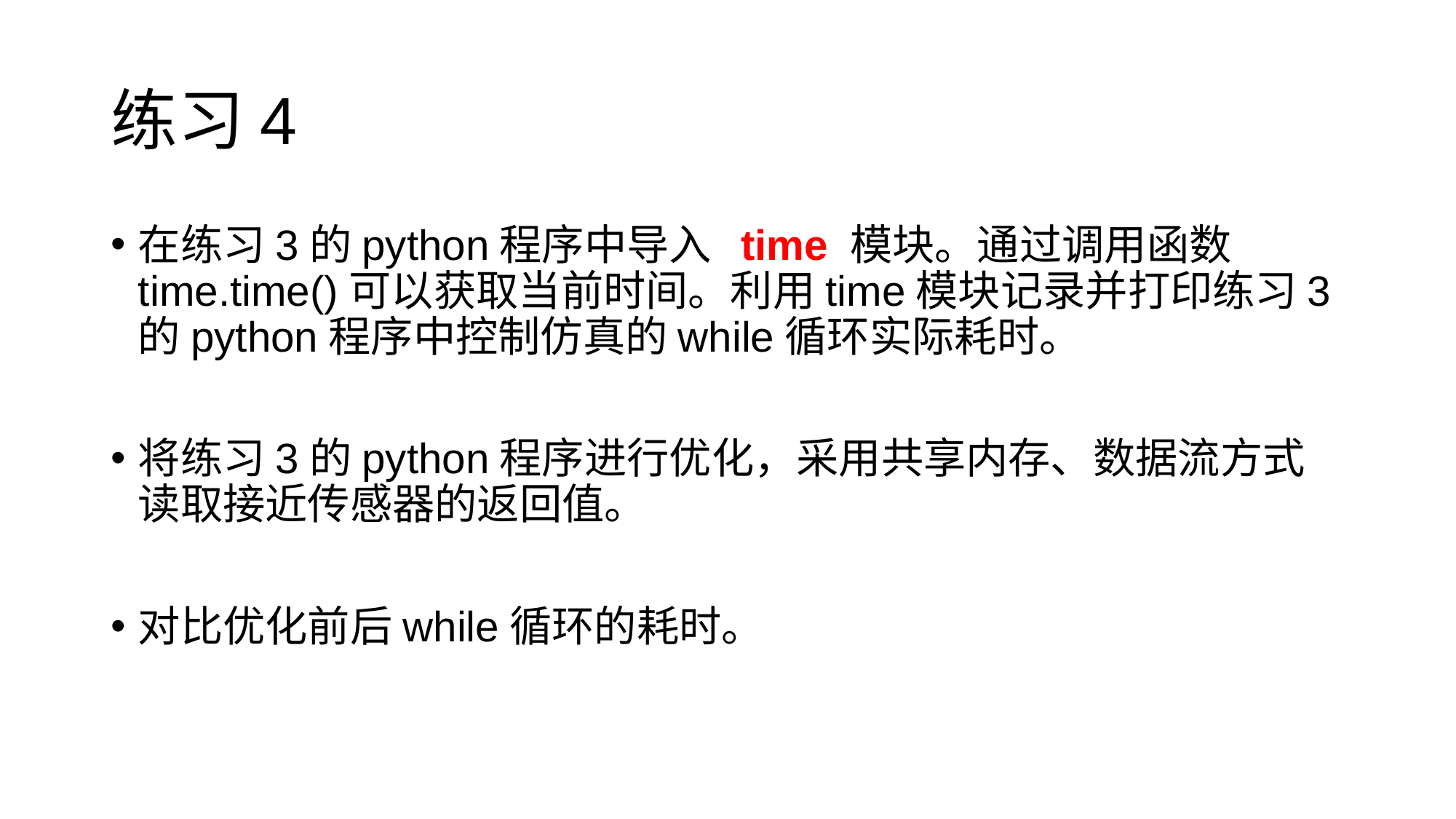

# 练习4
在练习3的python程序中导入  time 模块。通过调用函数time.time()可以获取当前时间。利用time模块记录并打印练习3的python程序中控制仿真的while循环实际耗时。

将练习3的python程序进行优化，采用共享内存、数据流方式读取接近传感器的返回值。

对比优化前后while循环的耗时。